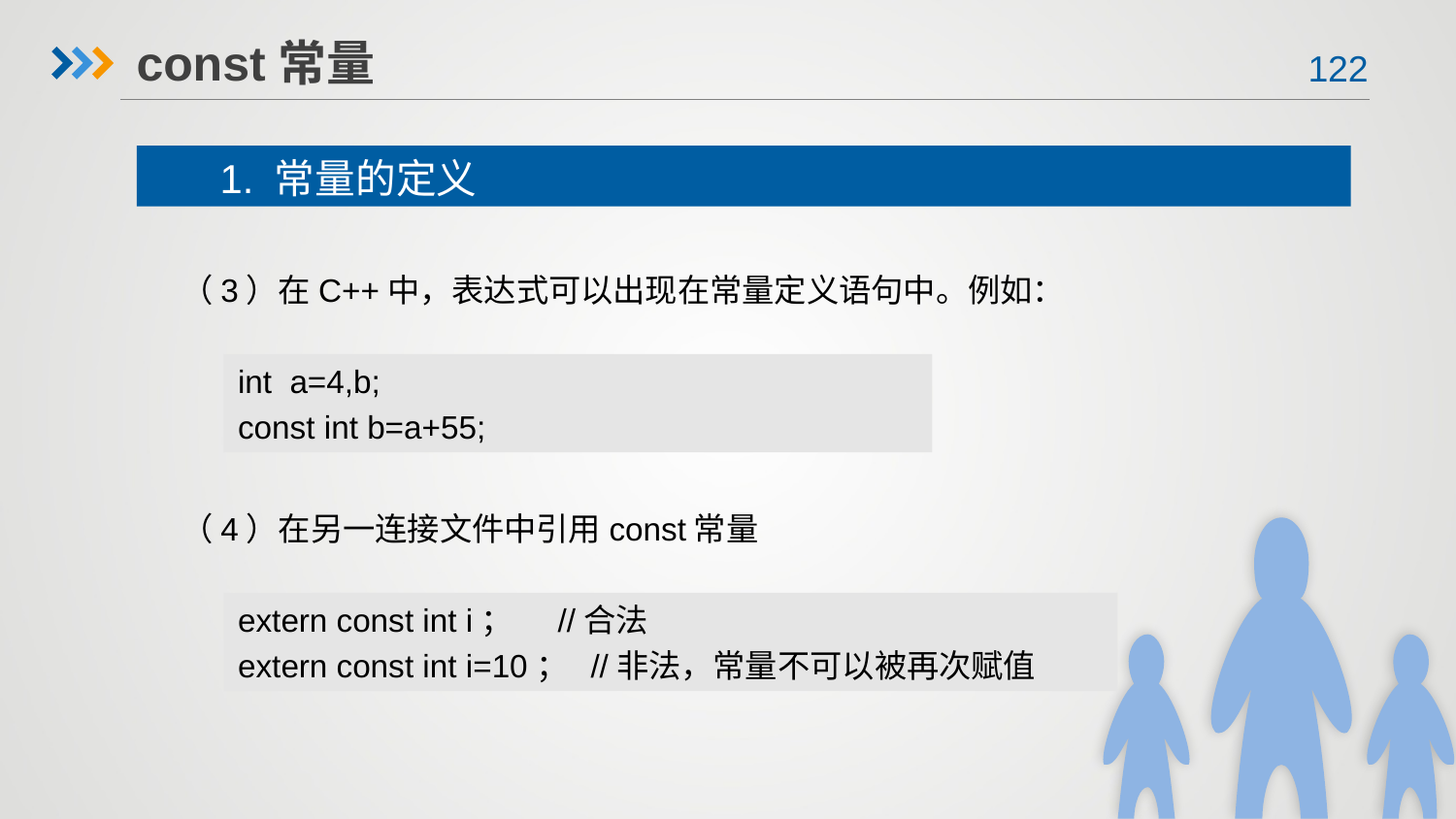

const常量

1. 常量的定义
（3）在C++中，表达式可以出现在常量定义语句中。例如：
int  a=4,b;
const int b=a+55;
（4）在另一连接文件中引用const常量

extern const int i；     //合法
extern const int i=10；  //非法，常量不可以被再次赋值